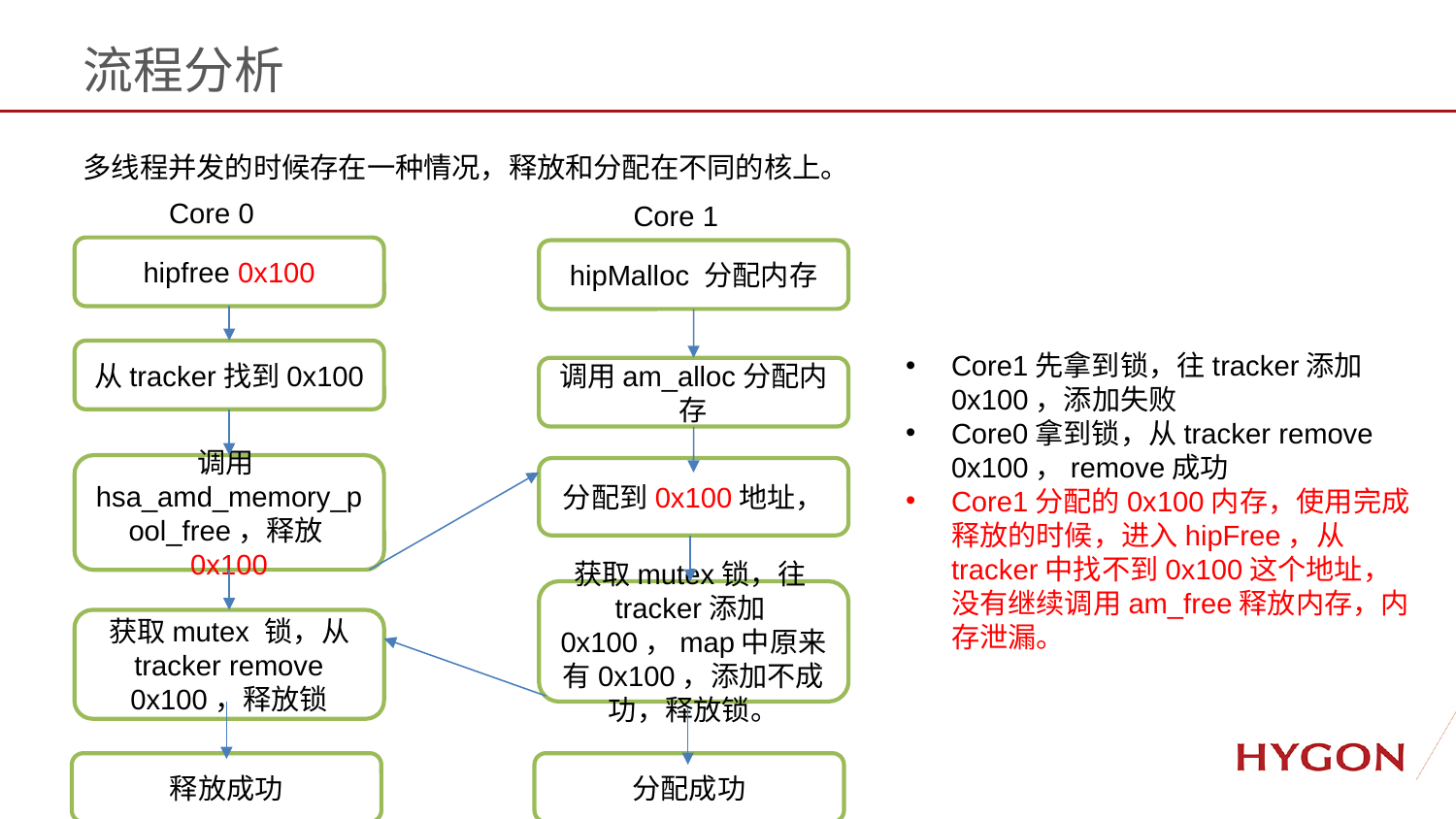

流程分析
多线程并发的时候存在一种情况，释放和分配在不同的核上。
Core 0
Core 1
hipfree 0x100
hipMalloc 分配内存
从tracker找到0x100
Core1先拿到锁，往tracker添加0x100，添加失败
Core0拿到锁，从tracker remove 0x100，remove成功
Core1分配的0x100内存，使用完成释放的时候，进入hipFree，从tracker中找不到0x100这个地址，没有继续调用am_free释放内存，内存泄漏。

调用am_alloc分配内存
调用hsa_amd_memory_pool_free，释放0x100
分配到0x100地址，
获取mutex锁，往tracker添加0x100，map中原来有0x100，添加不成功，释放锁。
获取mutex 锁，从
tracker remove 0x100，释放锁
释放成功
分配成功